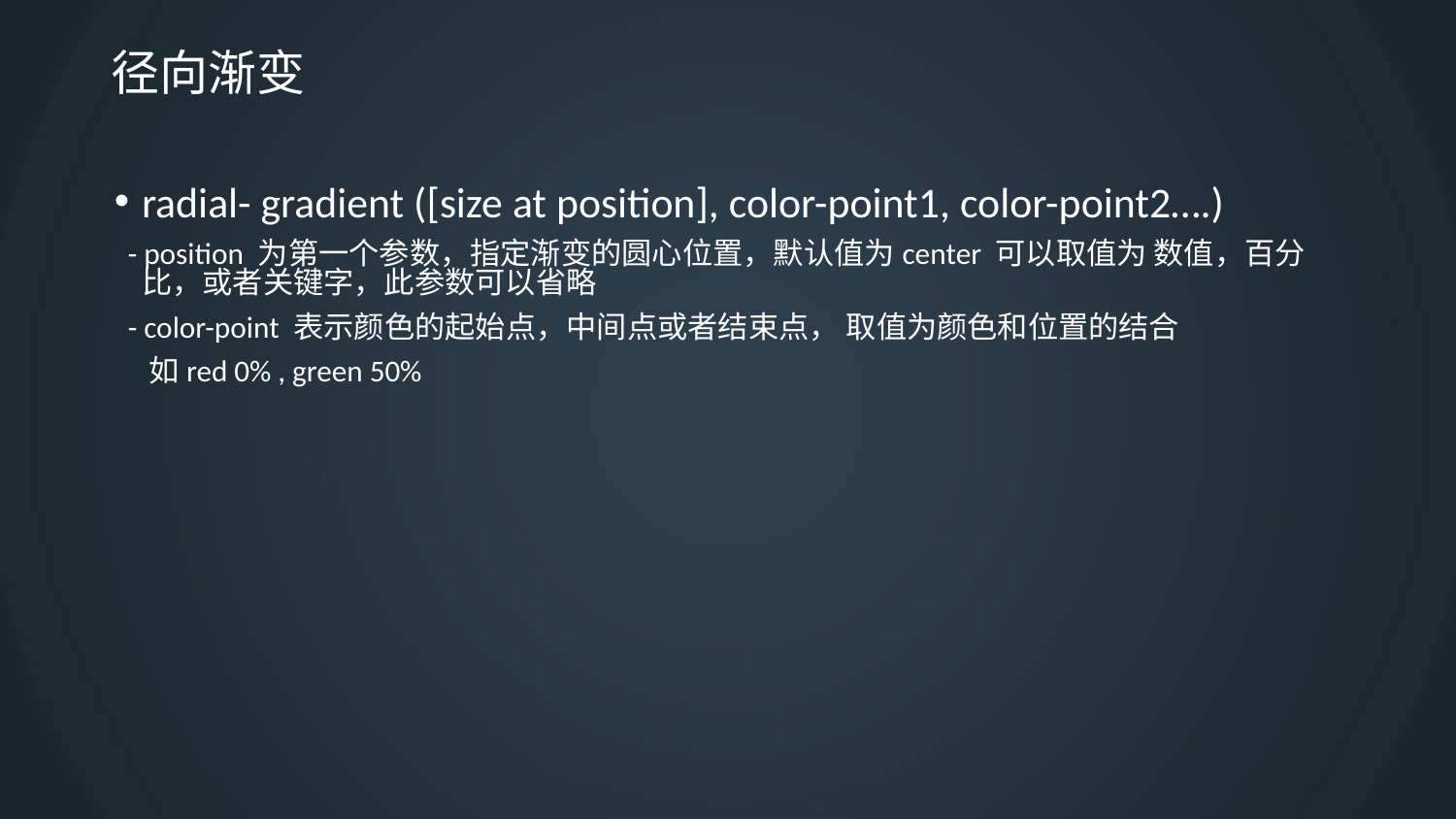

# 径向渐变
radial- gradient ([size at position], color-point1, color-point2….)
  - position 为第一个参数，指定渐变的圆心位置，默认值为center 可以取值为 数值，百分比，或者关键字，此参数可以省略
  - color-point 表示颜色的起始点，中间点或者结束点， 取值为颜色和位置的结合
    如red 0% , green 50%